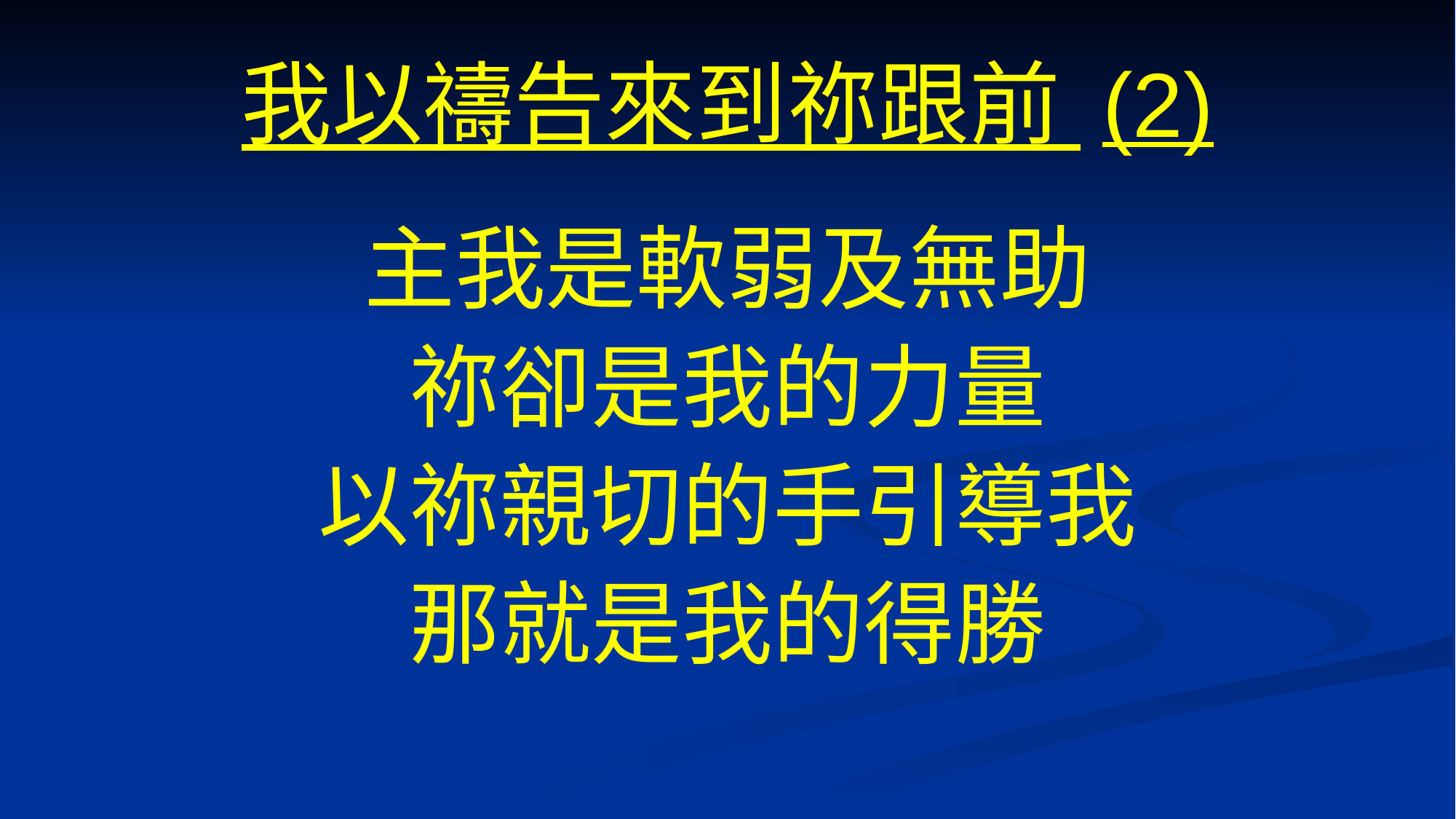

# 我以禱告來到祢跟前 (2)
主我是軟弱及無助
祢卻是我的力量
以祢親切的手引導我
那就是我的得勝